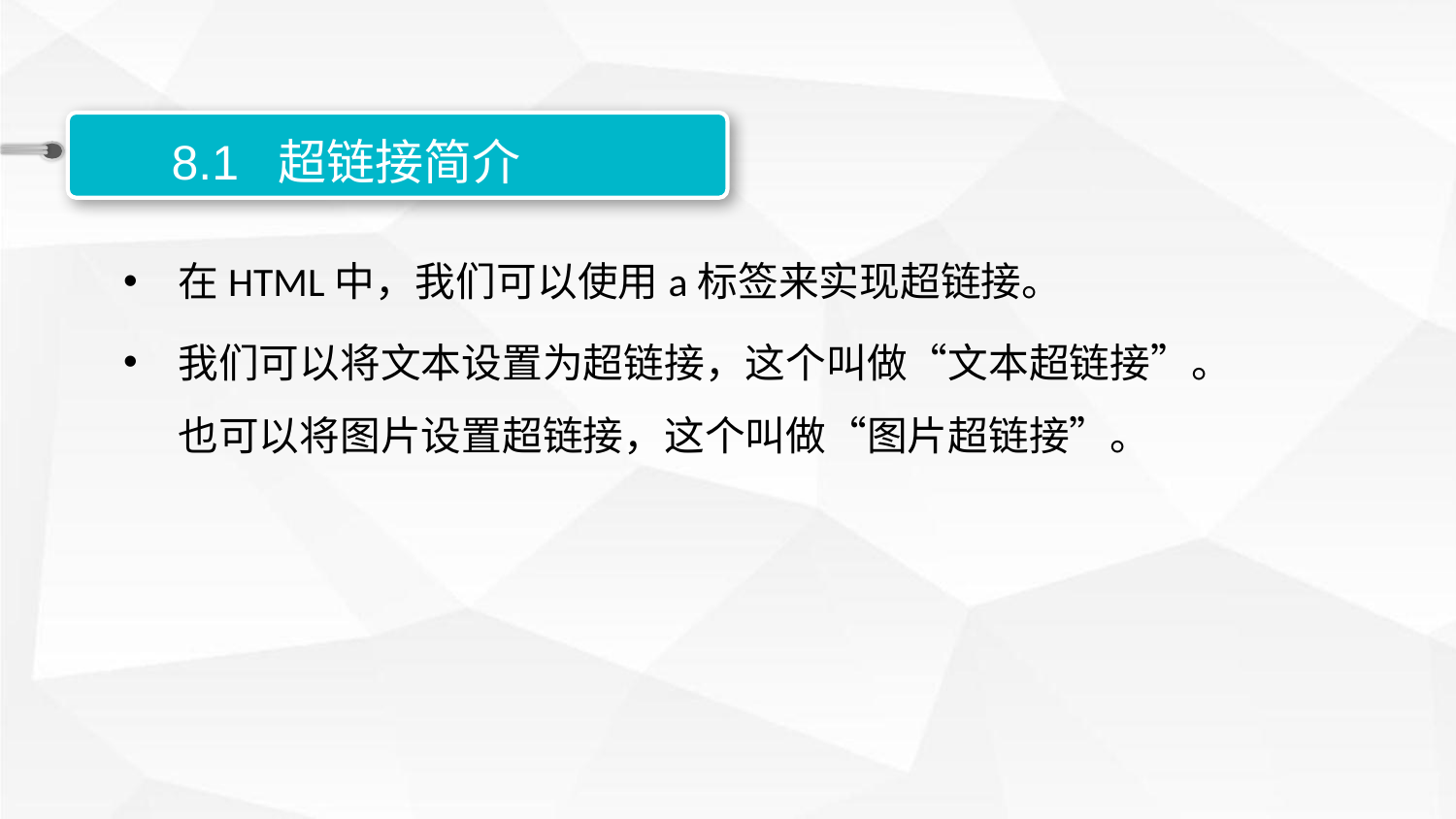

8.1  超链接简介

在HTML中，我们可以使用a标签来实现超链接。
我们可以将文本设置为超链接，这个叫做“文本超链接”。也可以将图片设置超链接，这个叫做“图片超链接”。